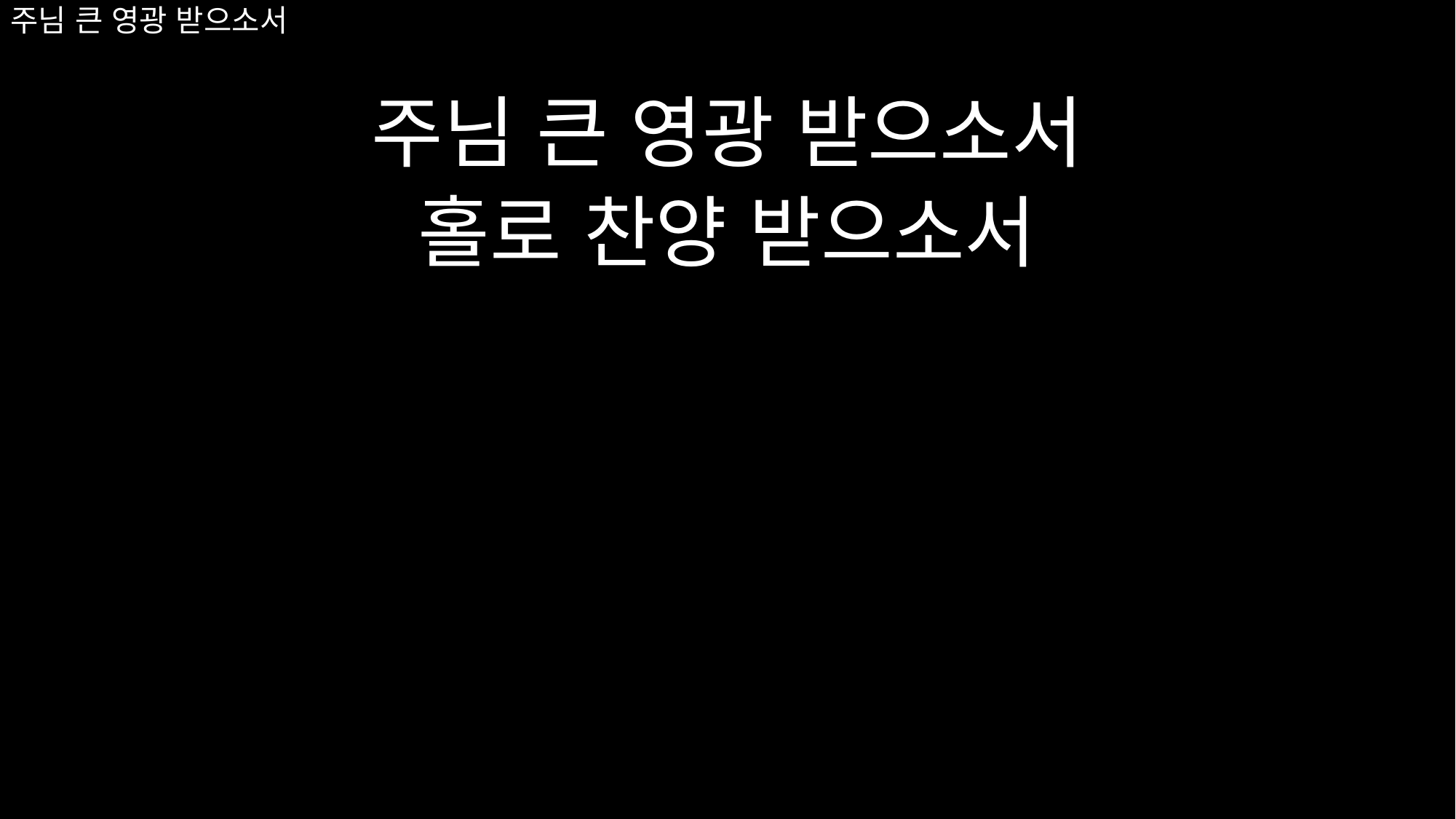

# 주님 큰 영광 받으소서
주님 큰 영광 받으소서
홀로 찬양 받으소서